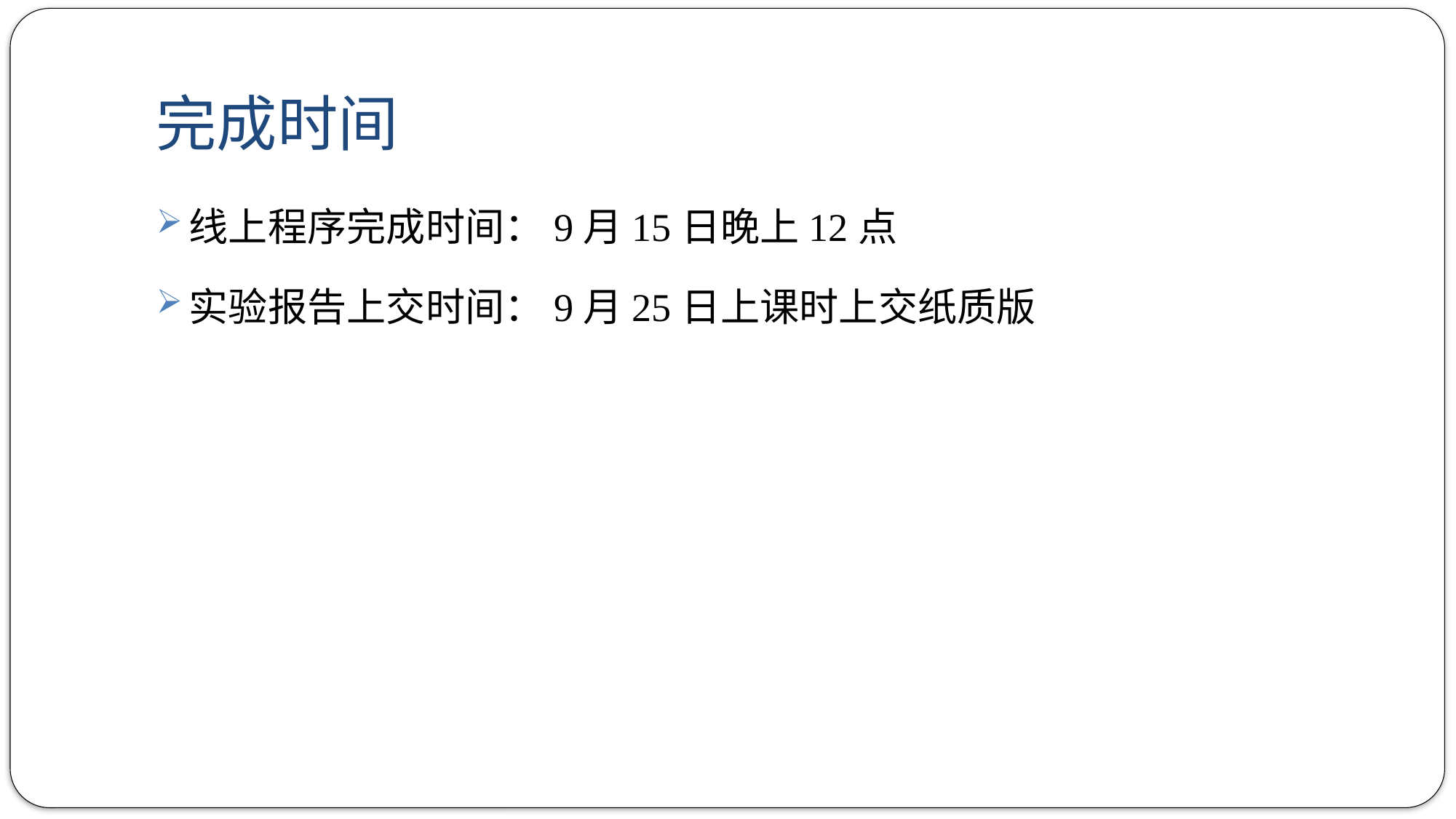

# 完成时间
线上程序完成时间：9月15日晚上12点
实验报告上交时间：9月25日上课时上交纸质版